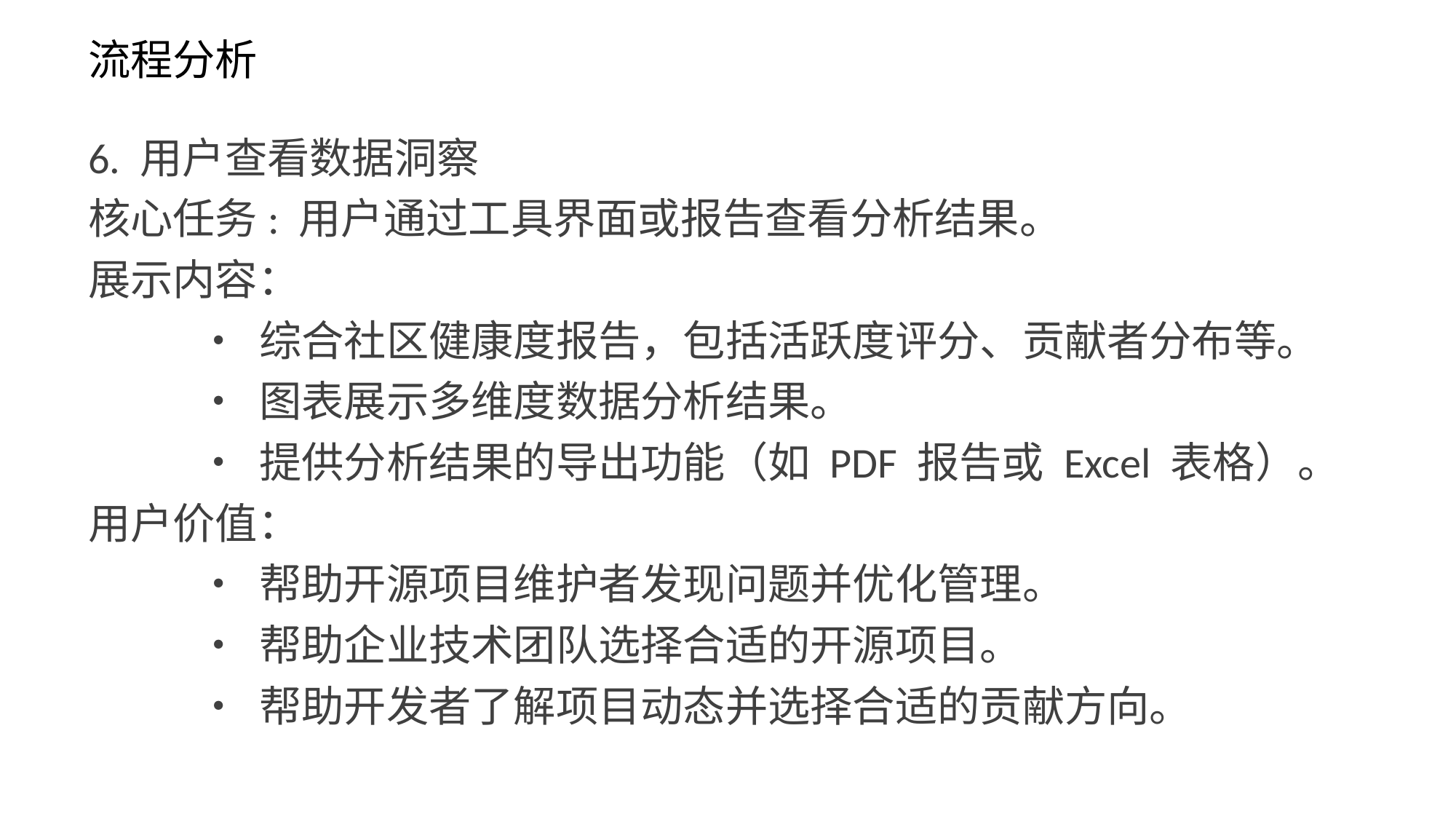

# 流程分析
6. 用户查看数据洞察
核心任务: 用户通过工具界面或报告查看分析结果。
展示内容：
	• 综合社区健康度报告，包括活跃度评分、贡献者分布等。
	• 图表展示多维度数据分析结果。
	• 提供分析结果的导出功能（如 PDF 报告或 Excel 表格）。
用户价值：
	• 帮助开源项目维护者发现问题并优化管理。
	• 帮助企业技术团队选择合适的开源项目。
	• 帮助开发者了解项目动态并选择合适的贡献方向。